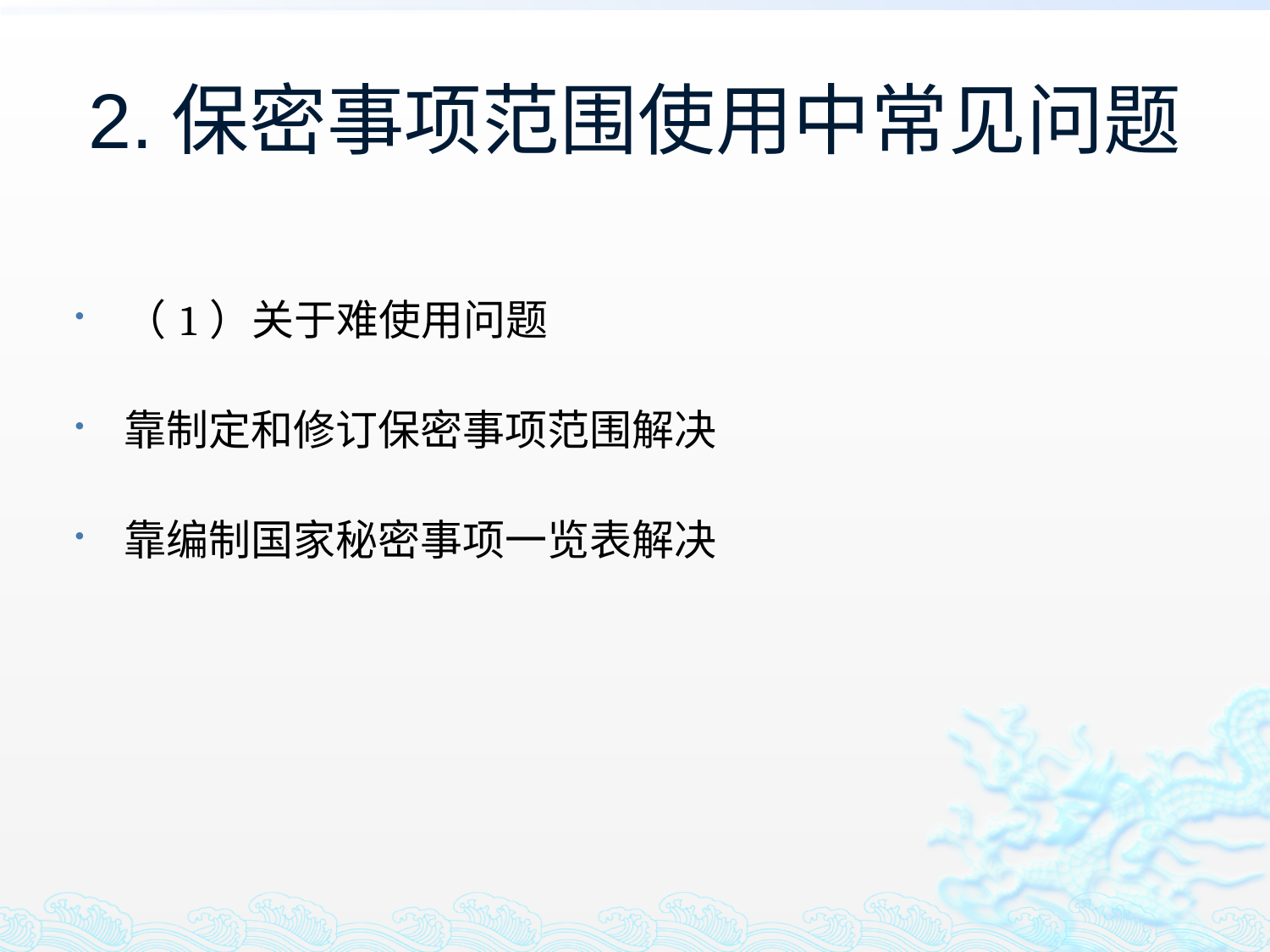

# 2.保密事项范围使用中常见问题
（1）关于难使用问题
靠制定和修订保密事项范围解决
靠编制国家秘密事项一览表解决